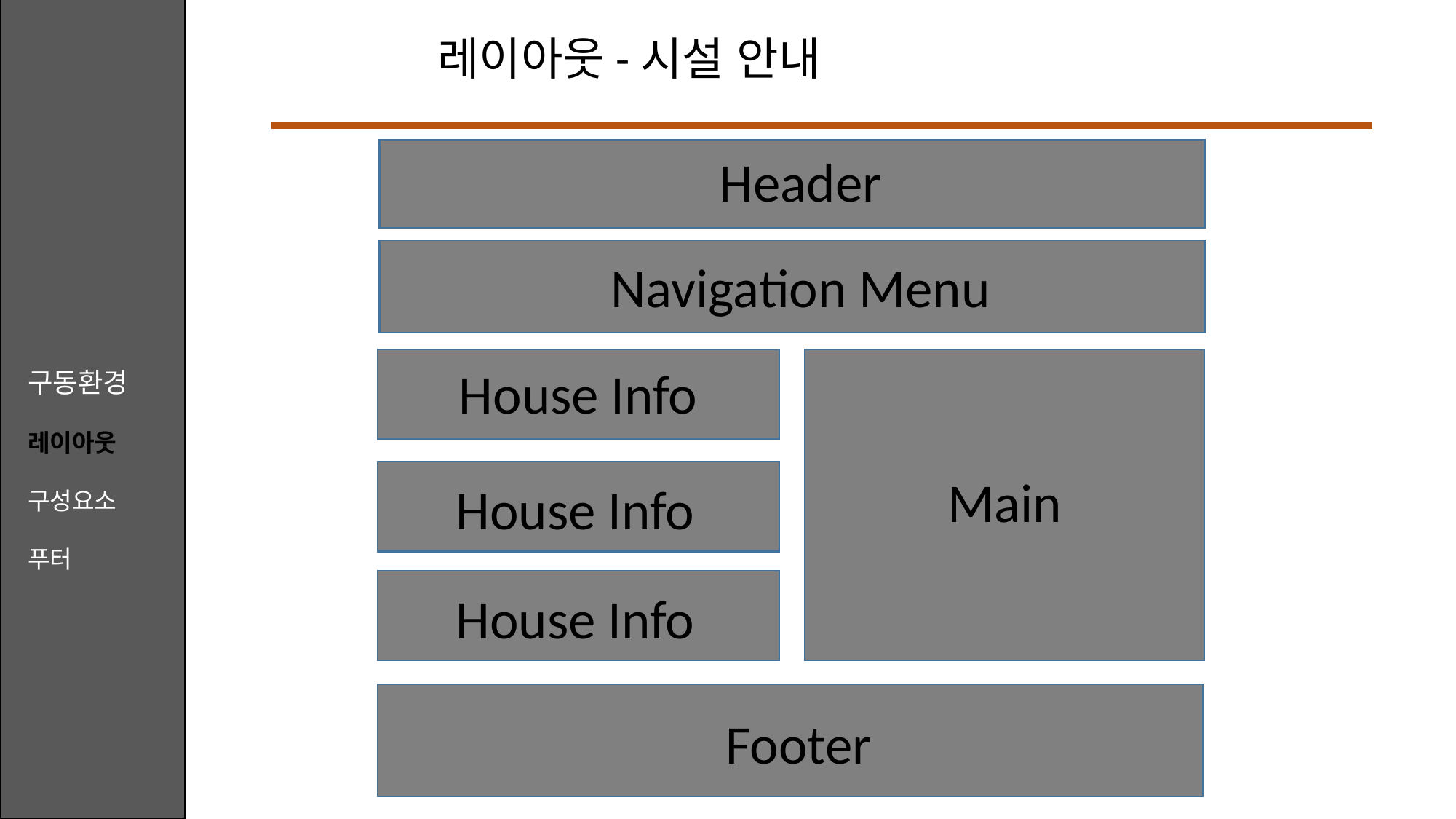

레이아웃-시설 안내

Header

Navigation Menu

구동환경

레이아웃

구성요소

푸터

House Info

Main
House Info

House Info

Footer